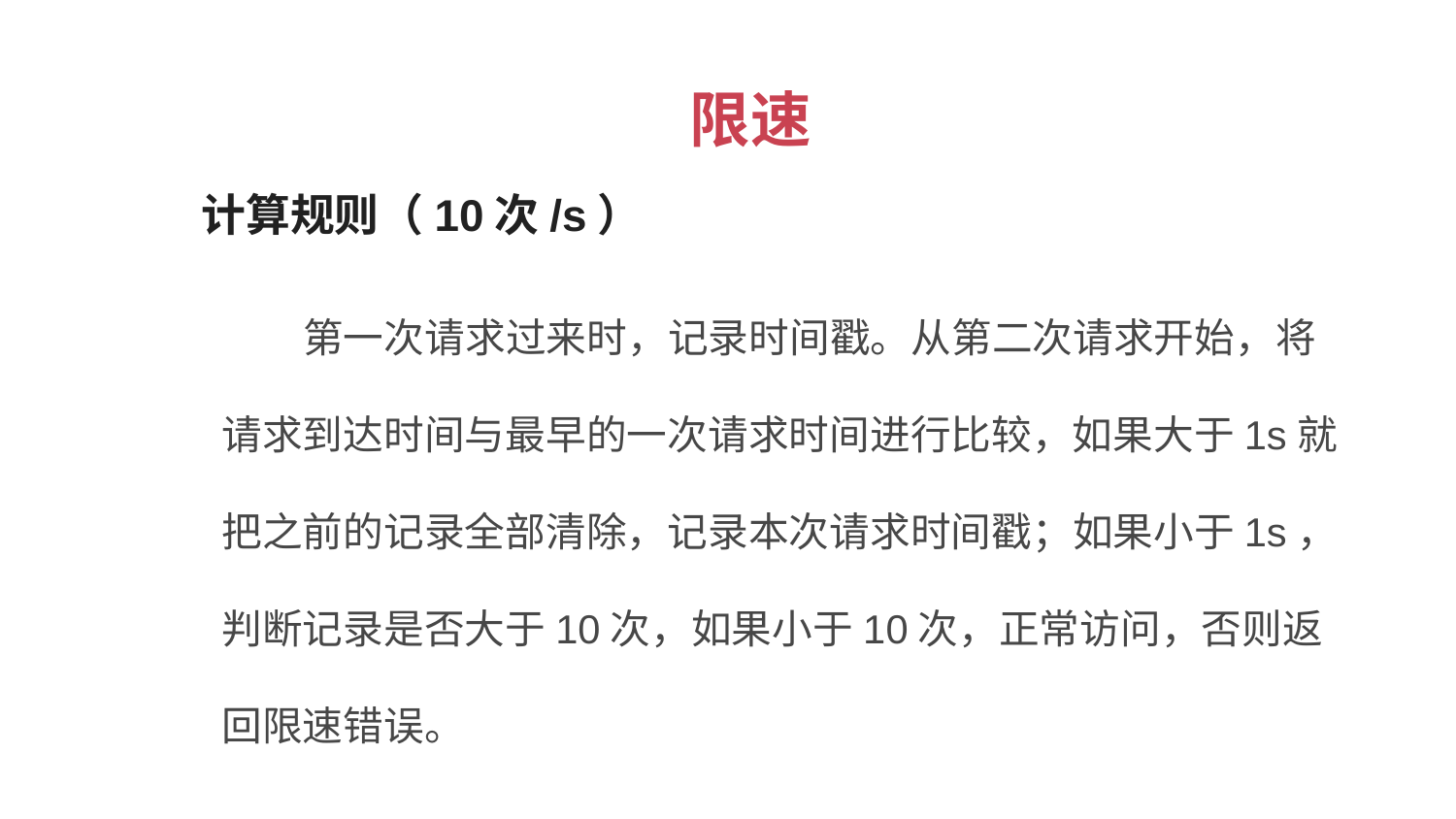

限速
计算规则（10次/s）
        第一次请求过来时，记录时间戳。从第二次请求开始，将请求到达时间与最早的一次请求时间进行比较，如果大于1s就把之前的记录全部清除，记录本次请求时间戳；如果小于1s，判断记录是否大于10次，如果小于10次，正常访问，否则返回限速错误。